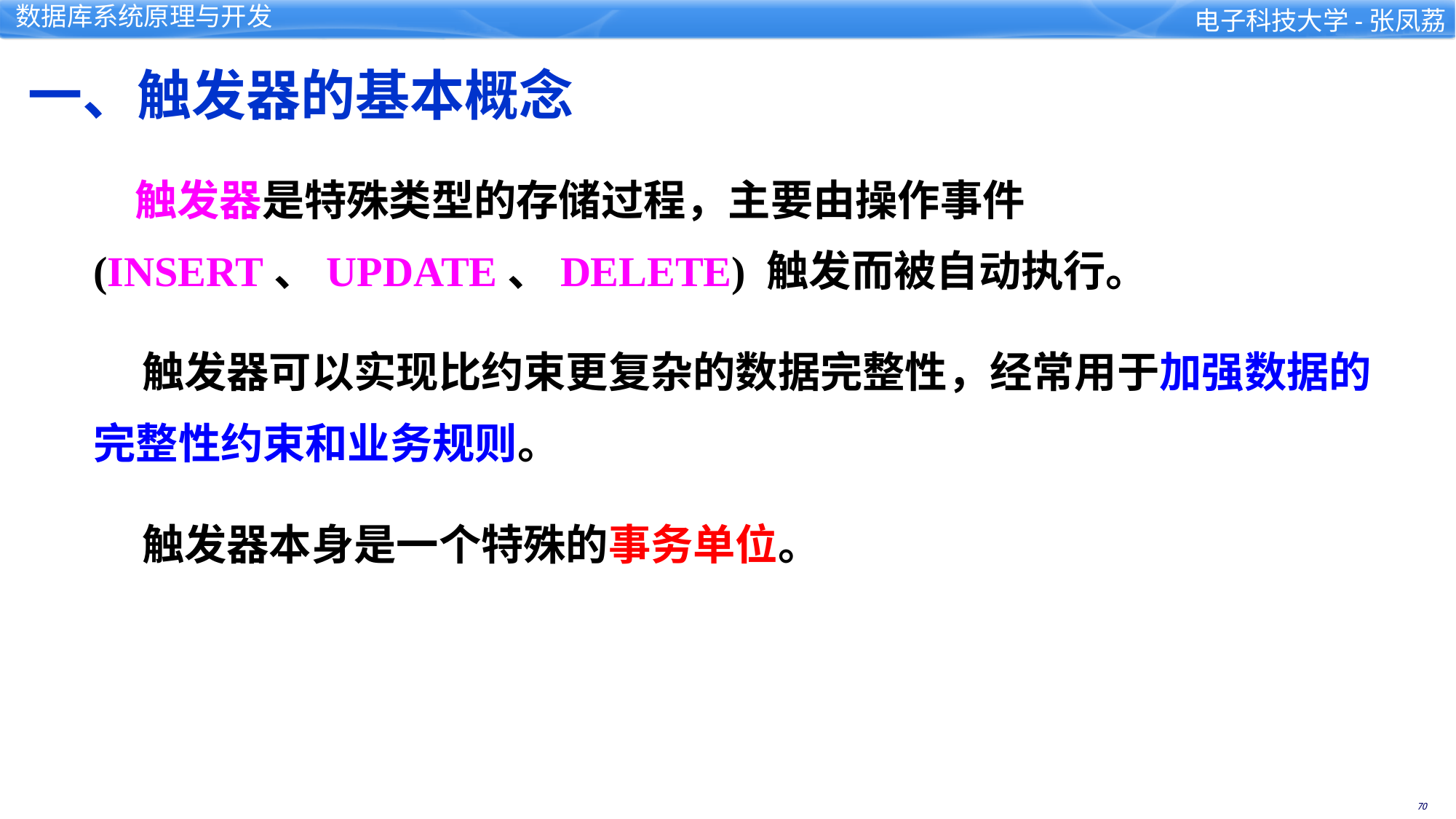

一、触发器的基本概念
    触发器是特殊类型的存储过程，主要由操作事件(INSERT、UPDATE、DELETE) 触发而被自动执行。
    触发器可以实现比约束更复杂的数据完整性，经常用于加强数据的完整性约束和业务规则。
    触发器本身是一个特殊的事务单位。